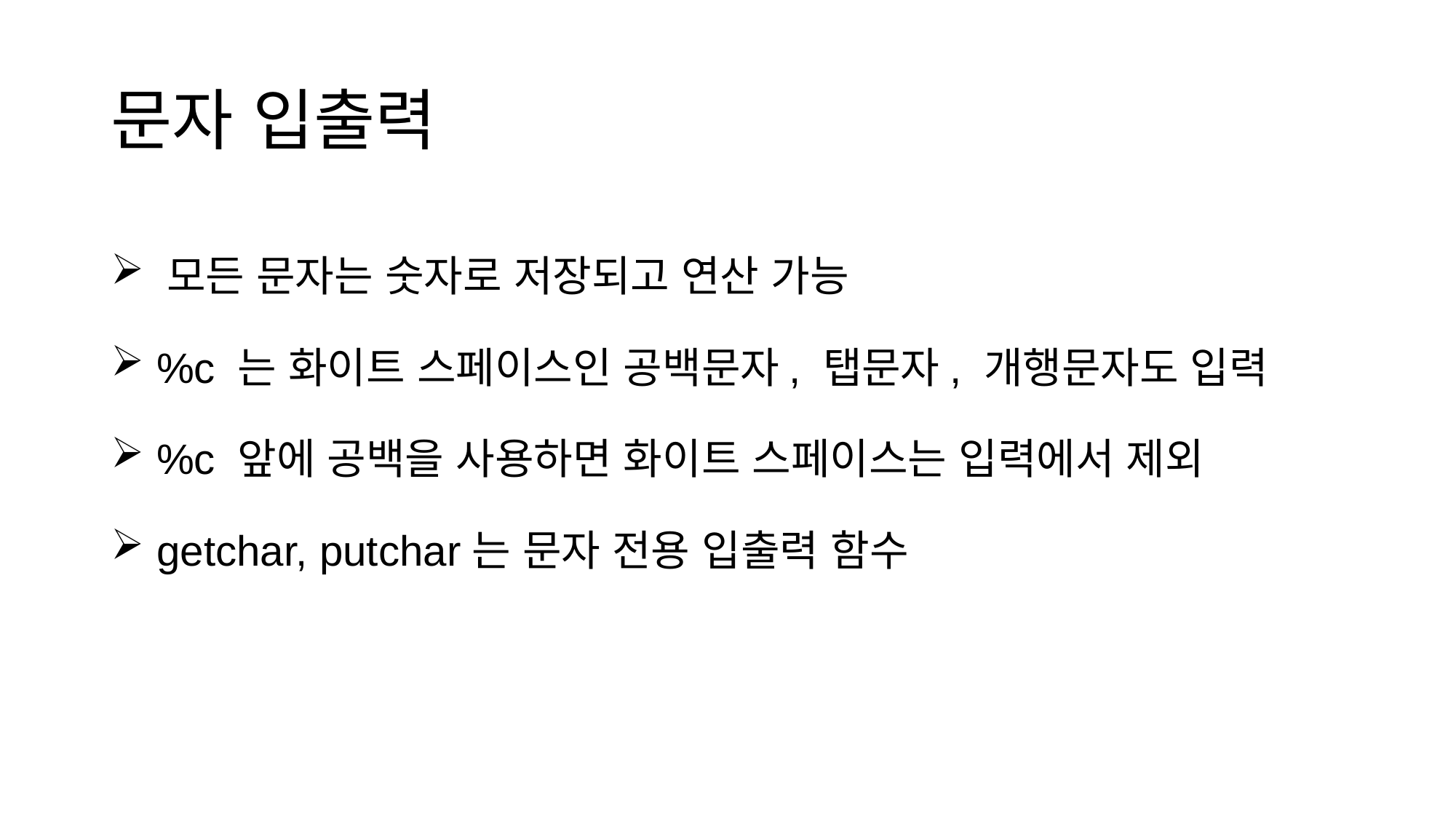

# 문자 입출력
 모든 문자는 숫자로 저장되고 연산 가능
 %c 는 화이트 스페이스인 공백문자, 탭문자, 개행문자도 입력
 %c 앞에 공백을 사용하면 화이트 스페이스는 입력에서 제외
 getchar, putchar는 문자 전용 입출력 함수